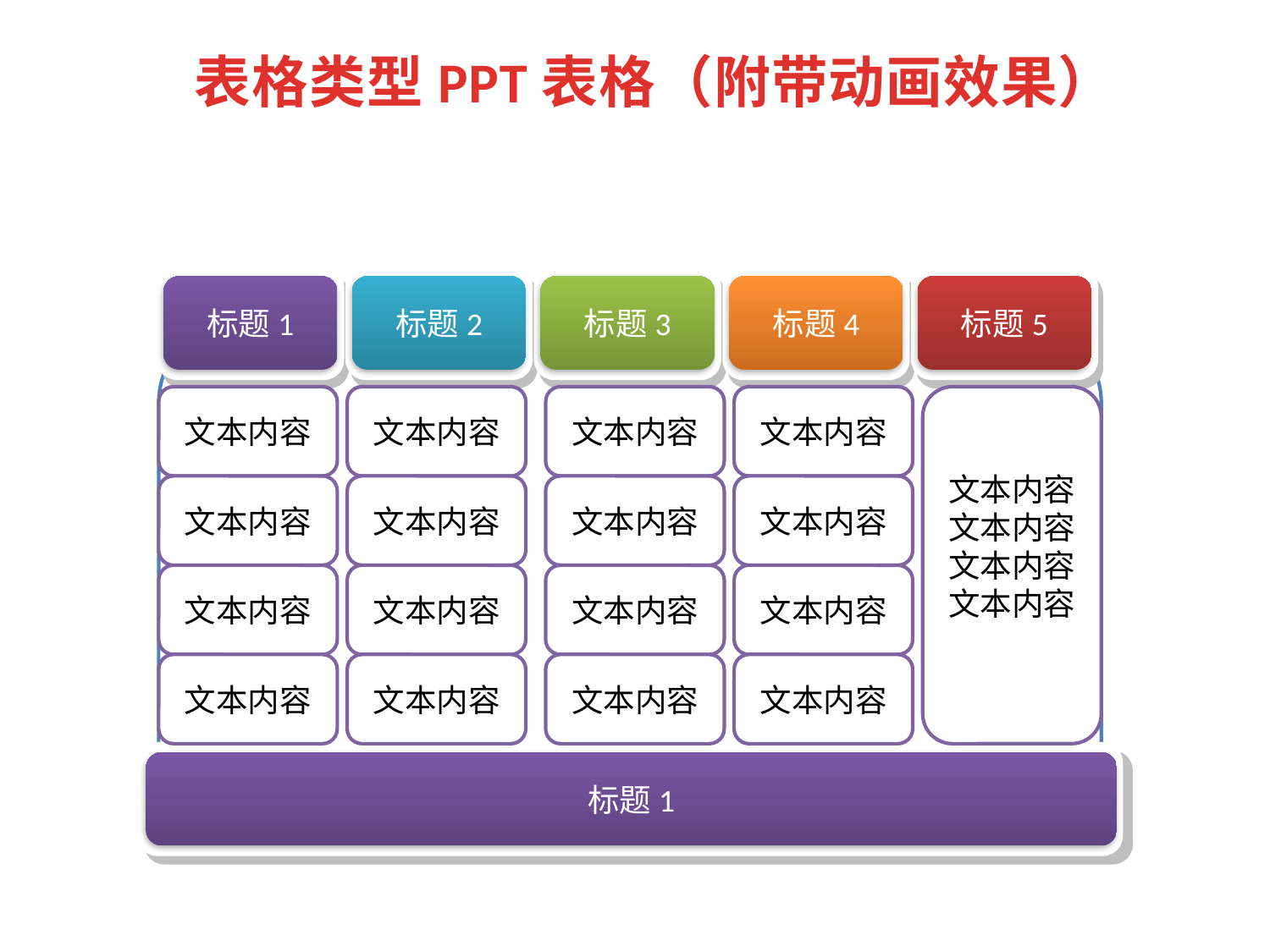

表格类型PPT表格（附带动画效果）

标题1

标题2

标题3

标题4

标题5

文本内容
文本内容
文本内容
文本内容
文本内容文本内容
文本内容
文本内容

文本内容
文本内容
文本内容
文本内容
文本内容
文本内容
文本内容
文本内容
文本内容
文本内容
文本内容
文本内容

标题1